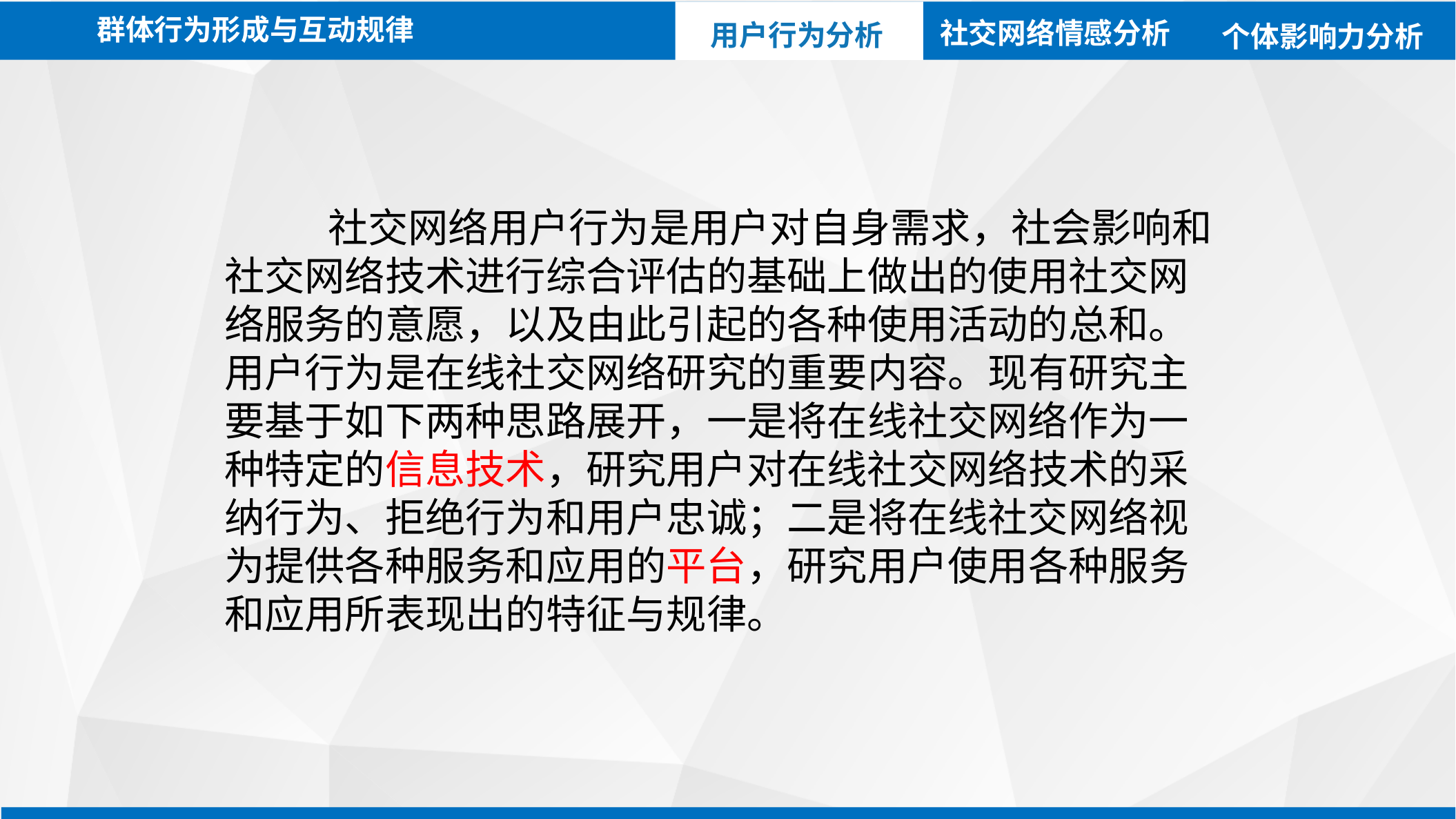

群体行为形成与互动规律
社交网络情感分析
个体影响力分析
用户行为分析

	社交网络用户行为是用户对自身需求，社会影响和社交网络技术进行综合评估的基础上做出的使用社交网络服务的意愿，以及由此引起的各种使用活动的总和。用户行为是在线社交网络研究的重要内容。现有研究主要基于如下两种思路展开，一是将在线社交网络作为一种特定的信息技术，研究用户对在线社交网络技术的采纳行为、拒绝行为和用户忠诚；二是将在线社交网络视为提供各种服务和应用的平台，研究用户使用各种服务和应用所表现出的特征与规律。